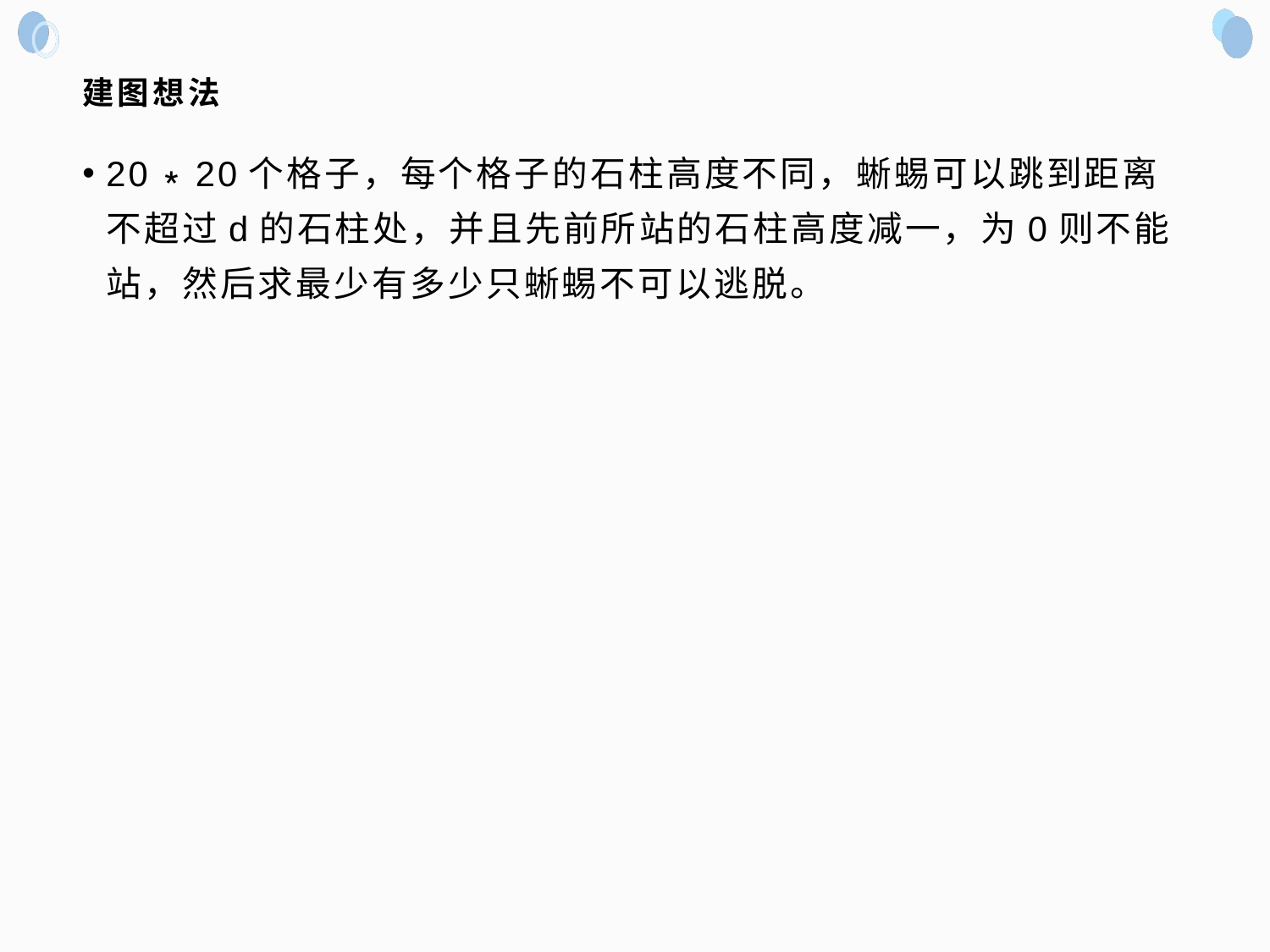

# 建图想法
20 ∗20个格子，每个格子的石柱高度不同，蜥蜴可以跳到距离不超过d的石柱处，并且先前所站的石柱高度减一，为0则不能站，然后求最少有多少只蜥蜴不可以逃脱。